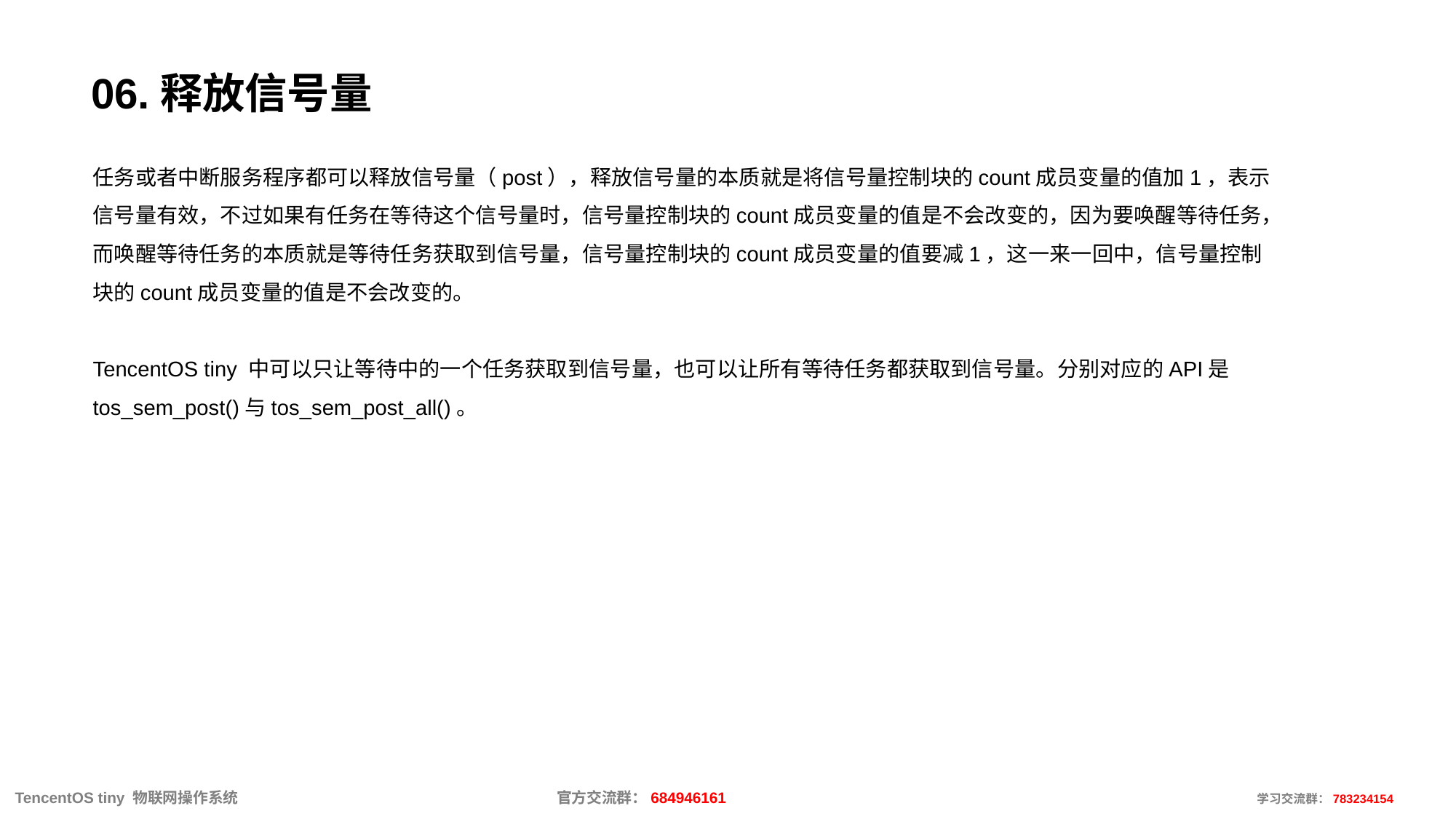

# 06.释放信号量
任务或者中断服务程序都可以释放信号量（post），释放信号量的本质就是将信号量控制块的count成员变量的值加1，表示信号量有效，不过如果有任务在等待这个信号量时，信号量控制块的count成员变量的值是不会改变的，因为要唤醒等待任务，而唤醒等待任务的本质就是等待任务获取到信号量，信号量控制块的count成员变量的值要减1，这一来一回中，信号量控制块的count成员变量的值是不会改变的。

TencentOS tiny 中可以只让等待中的一个任务获取到信号量，也可以让所有等待任务都获取到信号量。分别对应的API是tos_sem_post()与tos_sem_post_all()。

 TencentOS tiny 物联网操作系统			官方交流群：684946161					          学习交流群：783234154